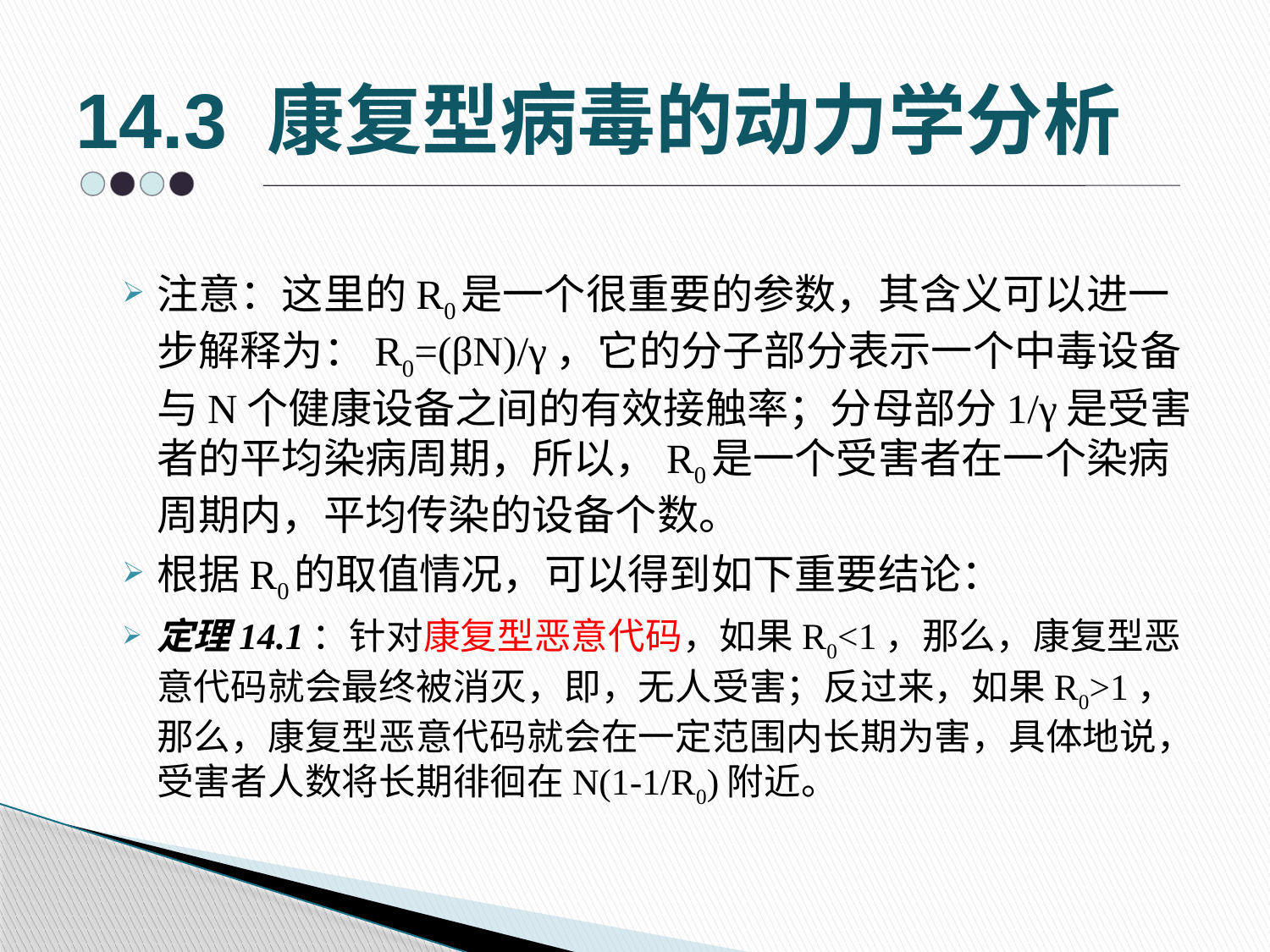

# 14.3 康复型病毒的动力学分析

注意：这里的R0是一个很重要的参数，其含义可以进一步解释为：R0=(βN)/γ，它的分子部分表示一个中毒设备与N个健康设备之间的有效接触率；分母部分1/γ是受害者的平均染病周期，所以，R0是一个受害者在一个染病周期内，平均传染的设备个数。
根据R0的取值情况，可以得到如下重要结论：
定理14.1：针对康复型恶意代码，如果R0<1，那么，康复型恶意代码就会最终被消灭，即，无人受害；反过来，如果R0>1，那么，康复型恶意代码就会在一定范围内长期为害，具体地说，受害者人数将长期徘徊在N(1-1/R0)附近。